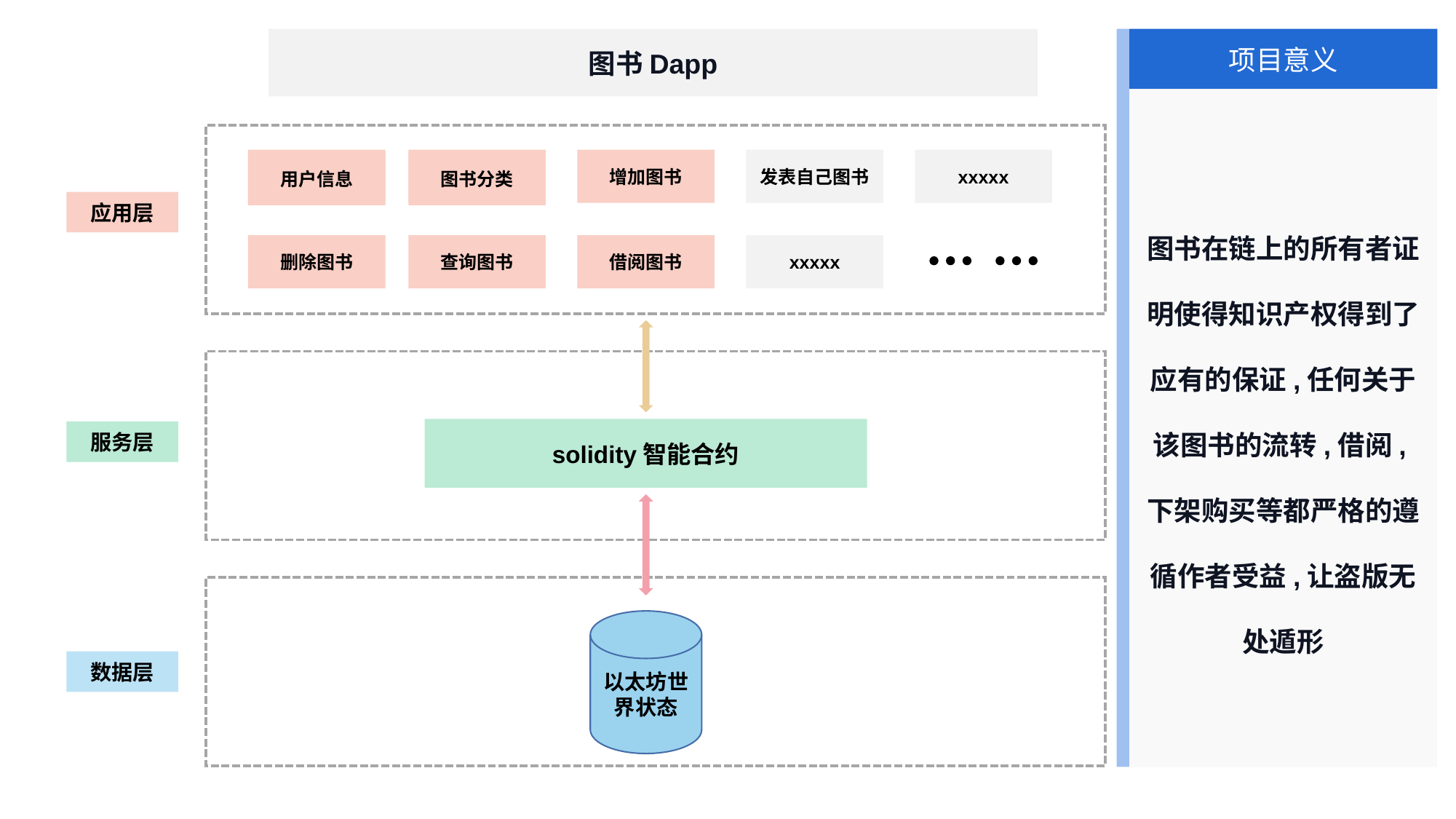

图书Dapp

项目意义
图书在链上的所有者证明使得知识产权得到了应有的保证,任何关于该图书的流转,借阅,下架购买等都严格的遵循作者受益,让盗版无处遁形

基础信息模块
代码编辑模块
增加图书
发表自己图书
xxxxx
用户信息
图书分类
应用层
删除图书
查询图书
借阅图书
xxxxx

solidity智能合约
服务层

以太坊世界状态
数据层